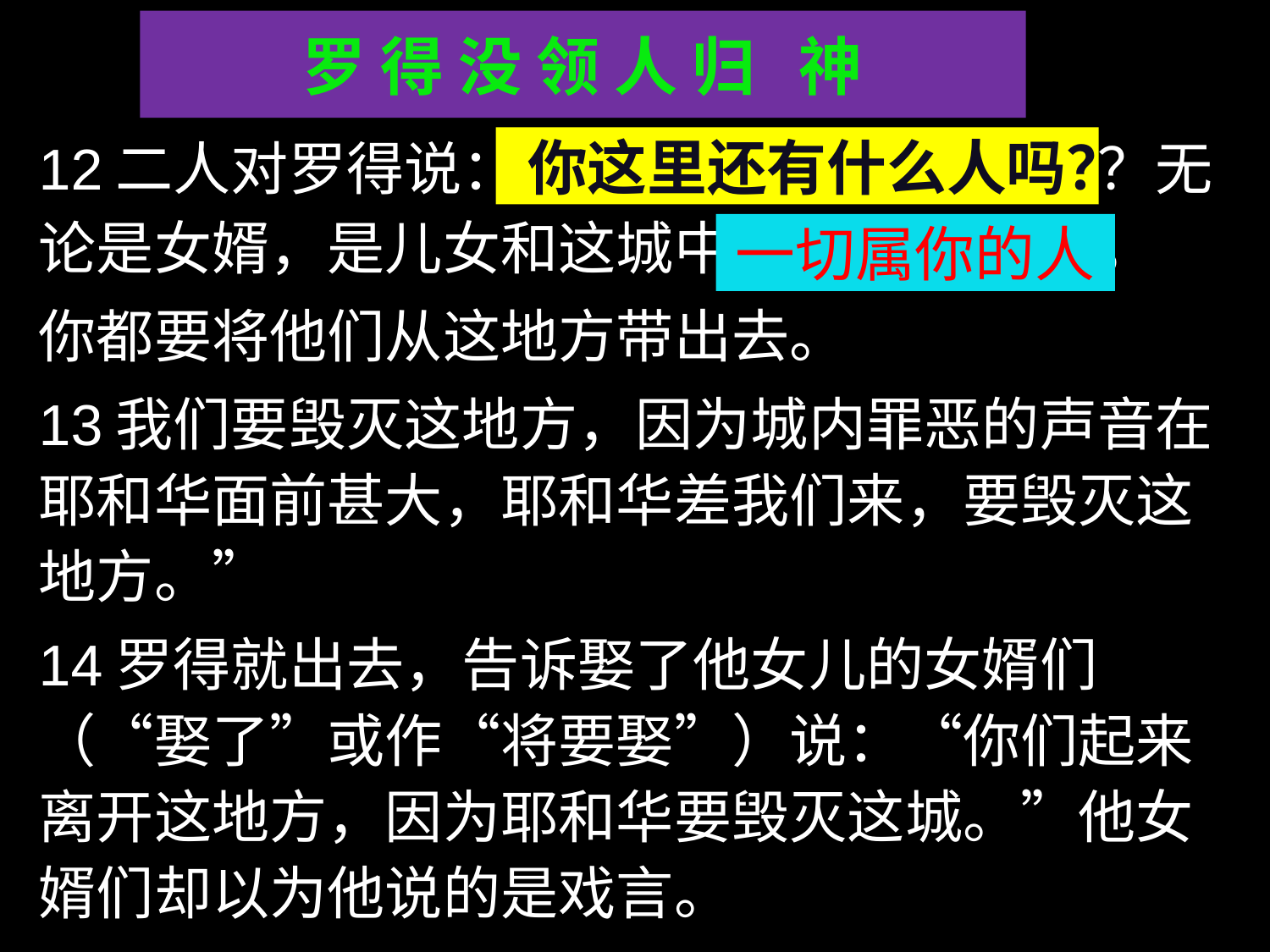

罗 得 没 领 人 归   神

12二人对罗得说：“你这里还有什么人吗？无论是女婿，是儿女和这城中一切属你的人，
你都要将他们从这地方带出去。
13我们要毁灭这地方，因为城内罪恶的声音在耶和华面前甚大，耶和华差我们来，要毁灭这地方。”
14罗得就出去，告诉娶了他女儿的女婿们（“娶了”或作“将要娶”）说：“你们起来离开这地方，因为耶和华要毁灭这城。”他女婿们却以为他说的是戏言。
你这里还有什么人吗？
一切属你的人
20